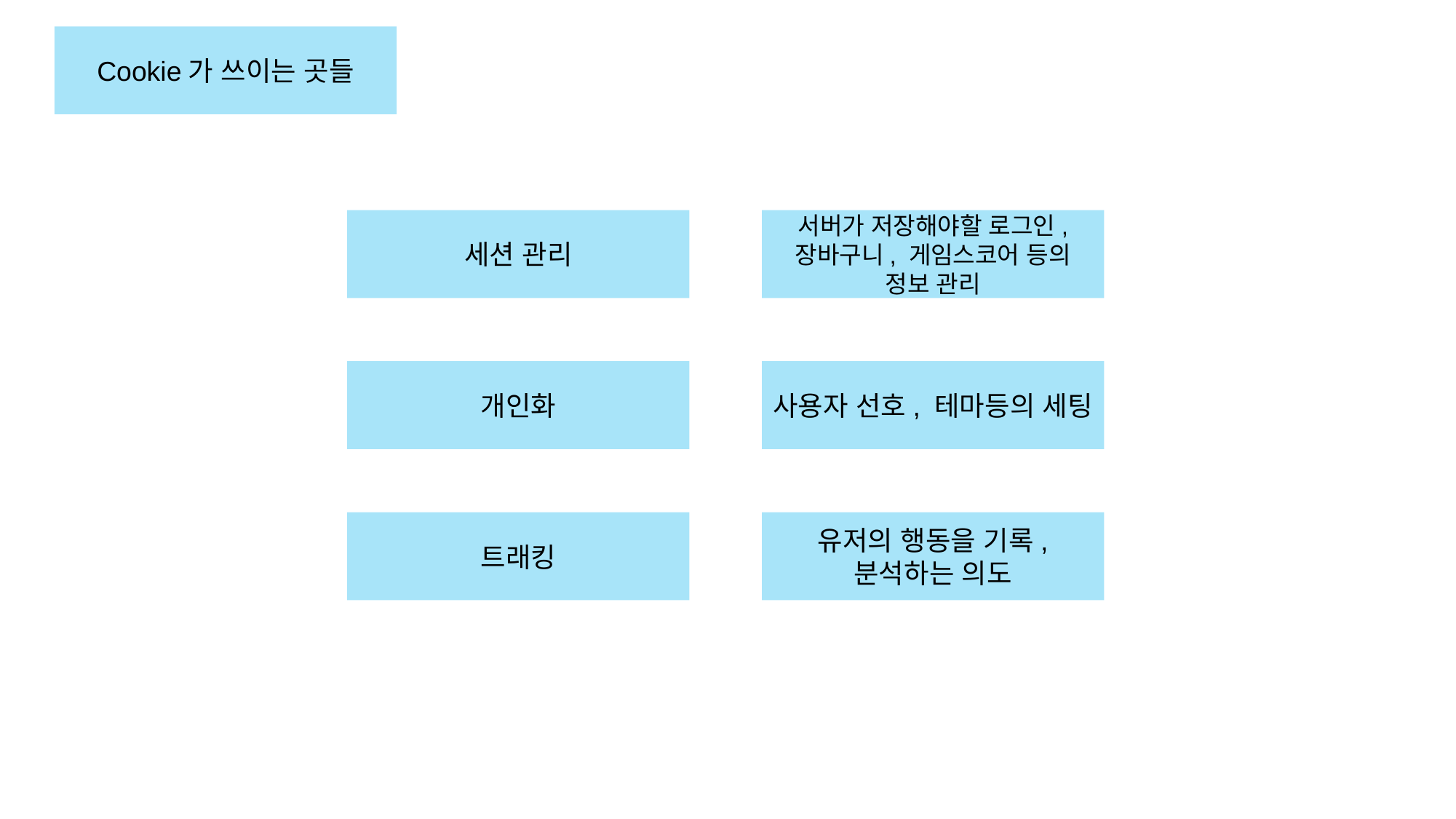

Cookie가 쓰이는 곳들
세션 관리
서버가 저장해야할 로그인, 장바구니, 게임스코어 등의 정보 관리
개인화
사용자 선호, 테마등의 세팅
트래킹
유저의 행동을 기록, 분석하는 의도